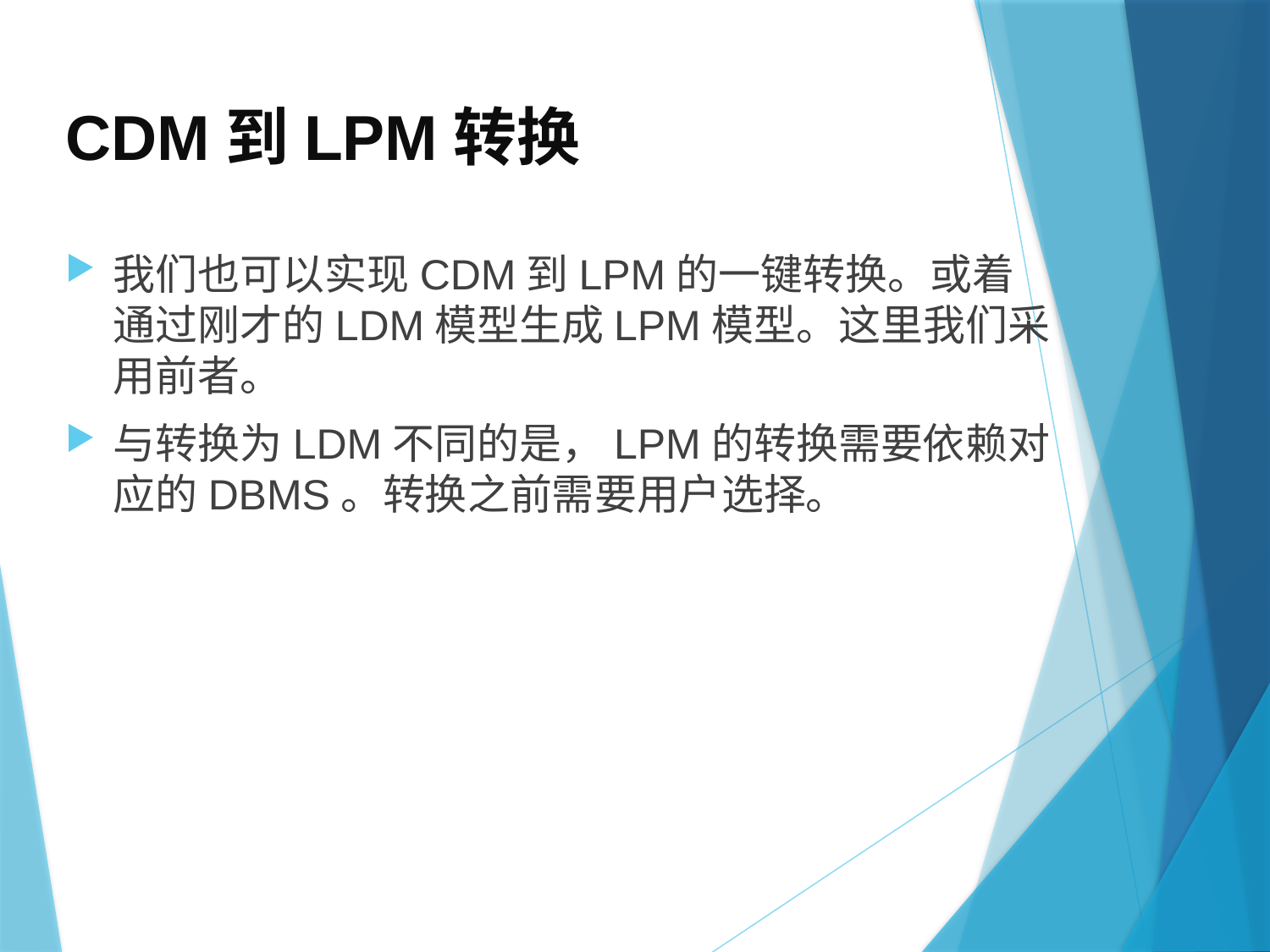

# CDM到LPM转换
我们也可以实现CDM到LPM的一键转换。或着通过刚才的LDM模型生成LPM模型。这里我们采用前者。
与转换为LDM不同的是，LPM的转换需要依赖对应的DBMS。转换之前需要用户选择。